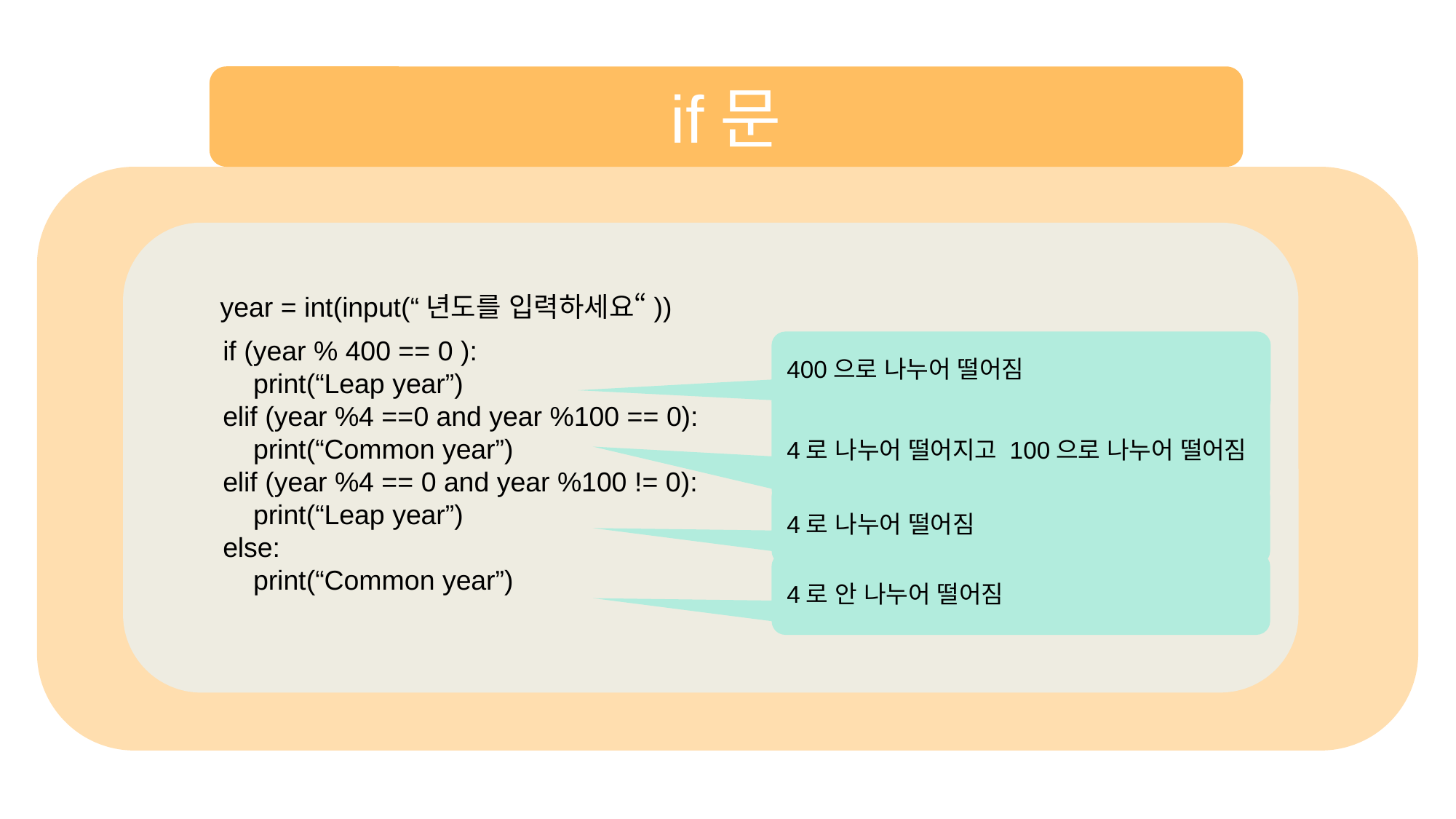

if문

year = int(input(“년도를 입력하세요“))
if (year % 400 == 0 ):
    print(“Leap year”)
elif (year %4 ==0 and year %100 == 0):
    print(“Common year”)
elif (year %4 == 0 and year %100 != 0):
    print(“Leap year”)
else:
    print(“Common year”)

400으로 나누어 떨어짐
4로 나누어 떨어지고 100으로 나누어 떨어짐
4로 나누어 떨어짐
4로 안 나누어 떨어짐